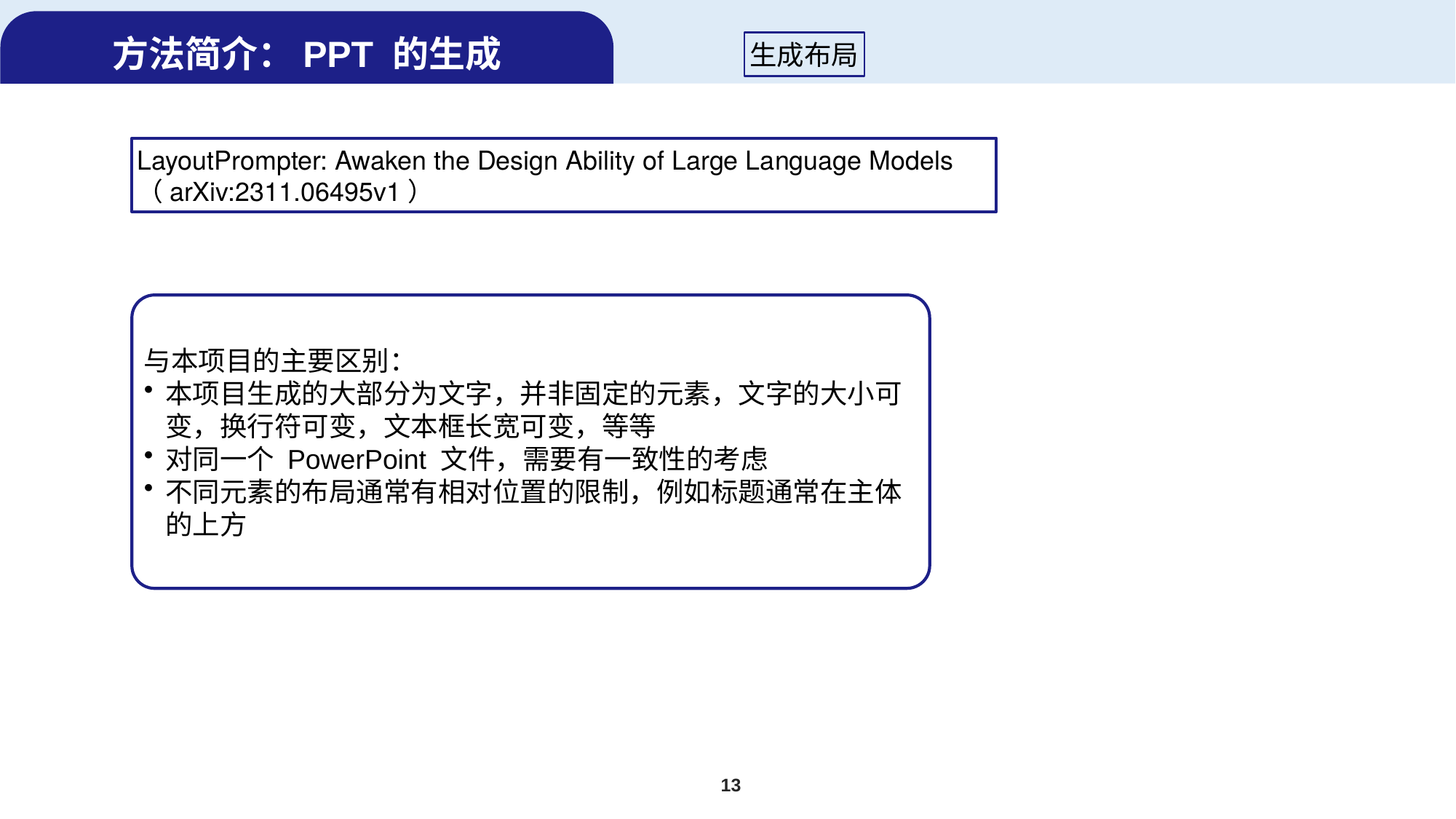

方法简介：PPT 的生成
生成布局
LayoutPrompter: Awaken the Design Ability of Large Language Models （arXiv:2311.06495v1）
与本项目的主要区别：
本项目生成的大部分为文字，并非固定的元素，文字的大小可变，换行符可变，文本框长宽可变，等等
对同一个 PowerPoint 文件，需要有一致性的考虑
不同元素的布局通常有相对位置的限制，例如标题通常在主体的上方
13